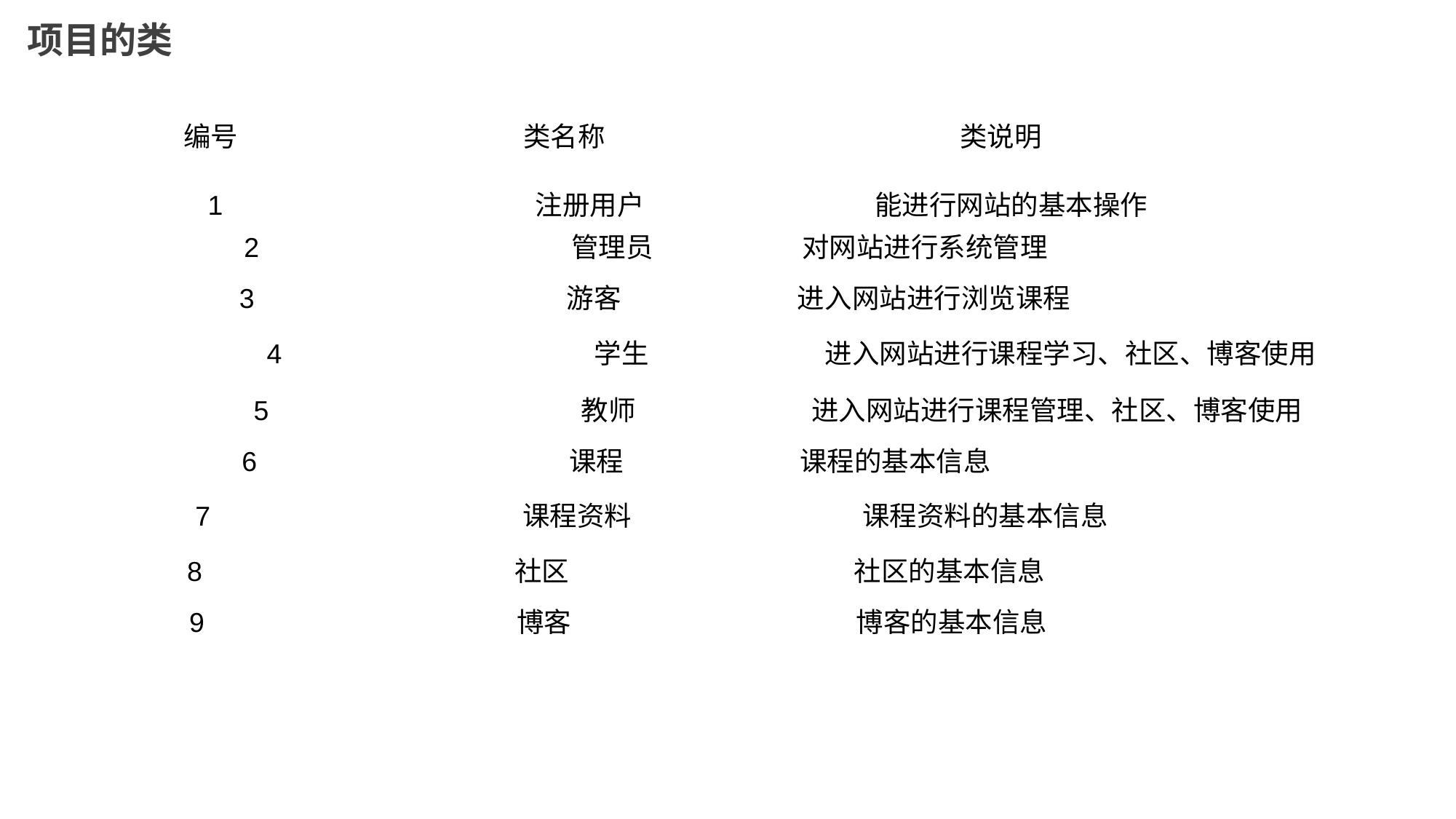

项目的类
编号   			  类名称                     		  类说明
1   			注册用户                     	  能进行网站的基本操作
2   			管理员                     	  对网站进行系统管理
3   			游客      	               	  进入网站进行浏览课程
4   			学生      	               	  进入网站进行课程学习、社区、博客使用
5   			教师      	               	  进入网站进行课程管理、社区、博客使用
6   			课程      	               	  课程的基本信息
7   			课程资料      	              	  课程资料的基本信息
8   			社区      	              	  	  社区的基本信息
9   			博客      	              	  	  博客的基本信息